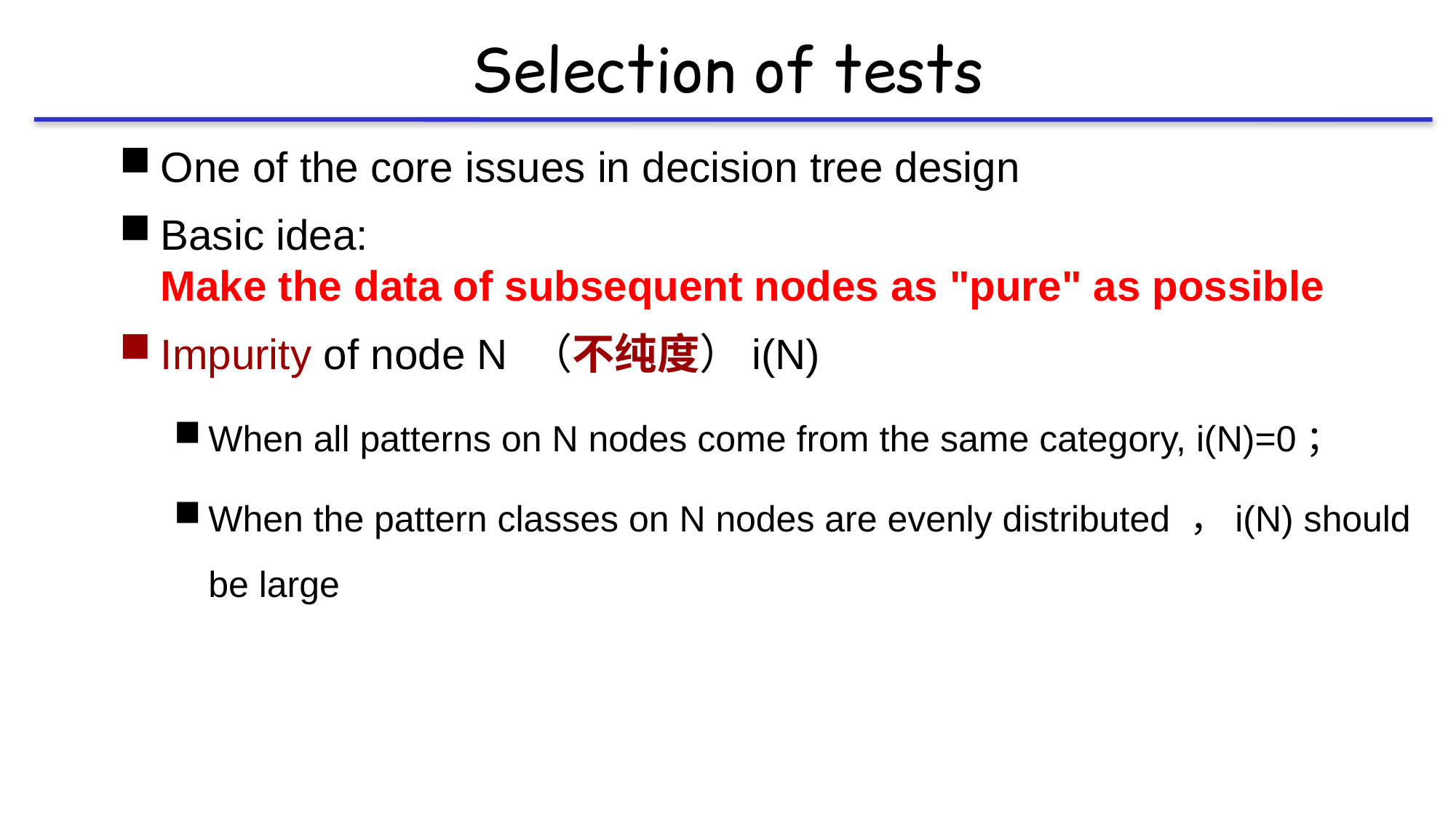

# Selection of tests
One of the core issues in decision tree design
Basic idea:
Make the data of subsequent nodes as "pure" as possible
Impurity of node N （不纯度）i(N)
When all patterns on N nodes come from the same category, i(N)=0；
When the pattern classes on N nodes are evenly distributed ，i(N) should be large